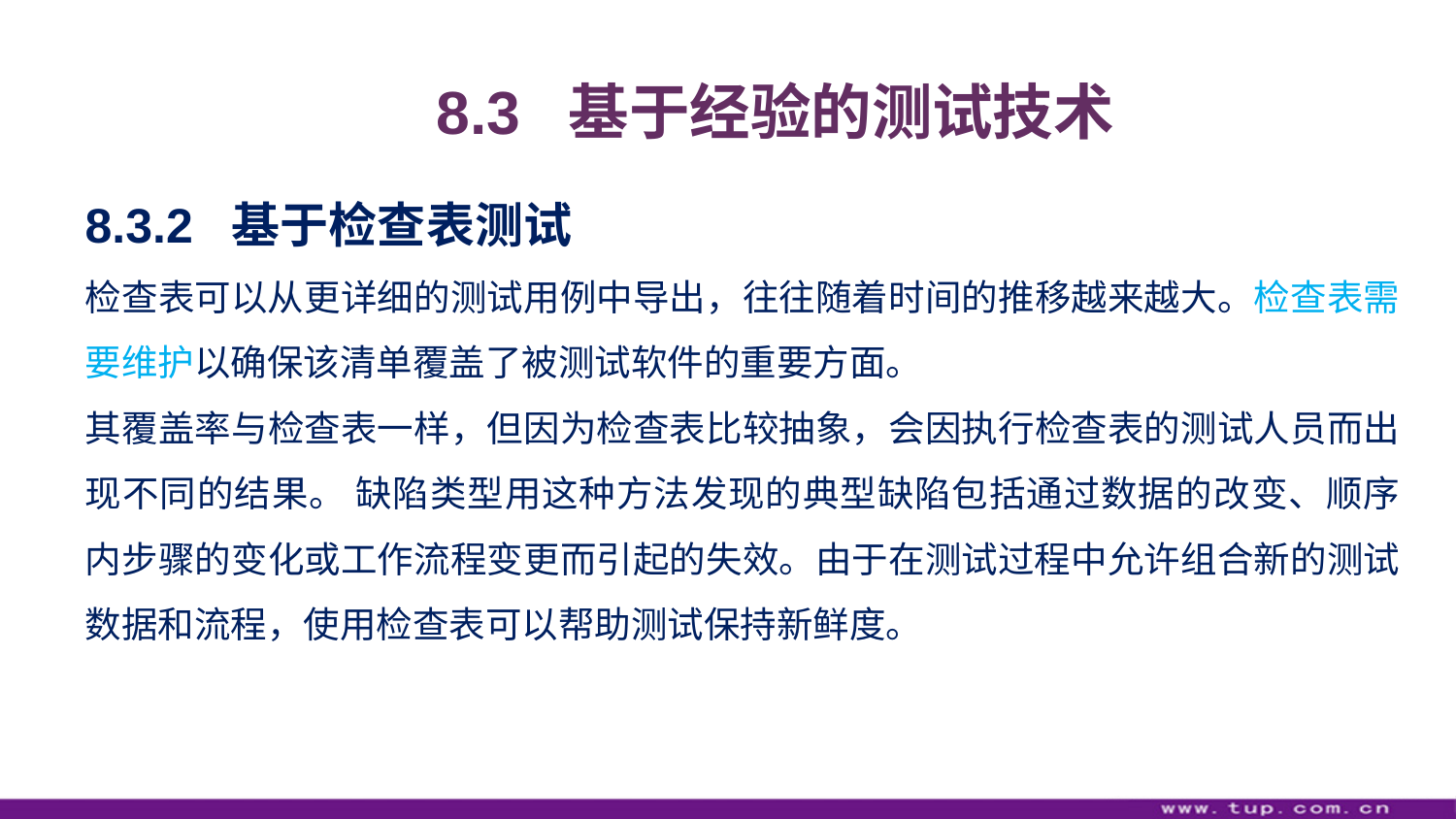

8.3  基于经验的测试技术

8.3.2  基于检查表测试
检查表可以从更详细的测试用例中导出，往往随着时间的推移越来越大。检查表需要维护以确保该清单覆盖了被测试软件的重要方面。
其覆盖率与检查表一样，但因为检查表比较抽象，会因执行检查表的测试人员而出现不同的结果。 缺陷类型用这种方法发现的典型缺陷包括通过数据的改变、顺序内步骤的变化或工作流程变更而引起的失效。由于在测试过程中允许组合新的测试数据和流程，使用检查表可以帮助测试保持新鲜度。